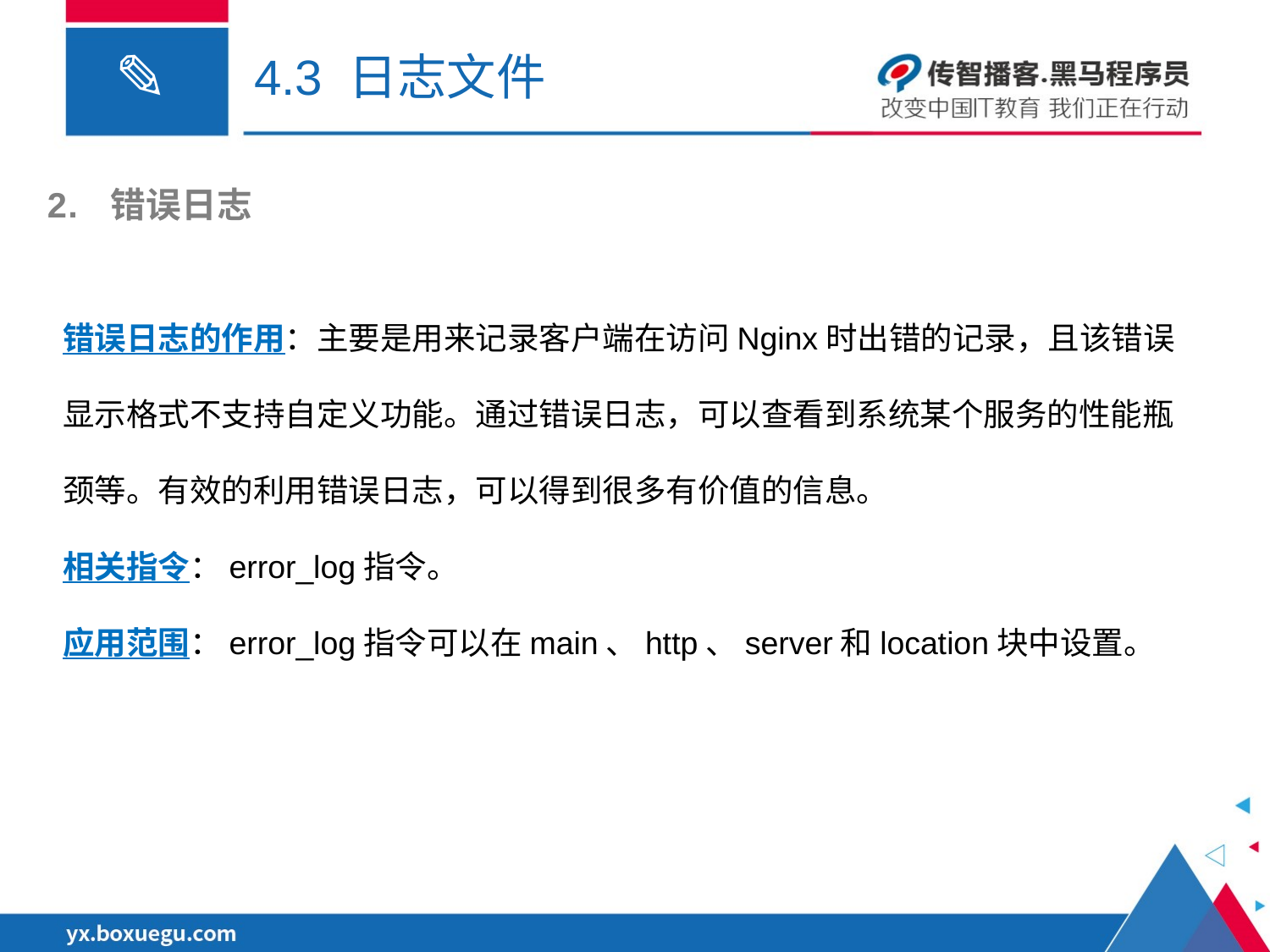

# 4.3 日志文件
错误日志
错误日志的作用：主要是用来记录客户端在访问Nginx时出错的记录，且该错误显示格式不支持自定义功能。通过错误日志，可以查看到系统某个服务的性能瓶颈等。有效的利用错误日志，可以得到很多有价值的信息。
相关指令：error_log指令。
应用范围：error_log指令可以在main、http、server和location块中设置。